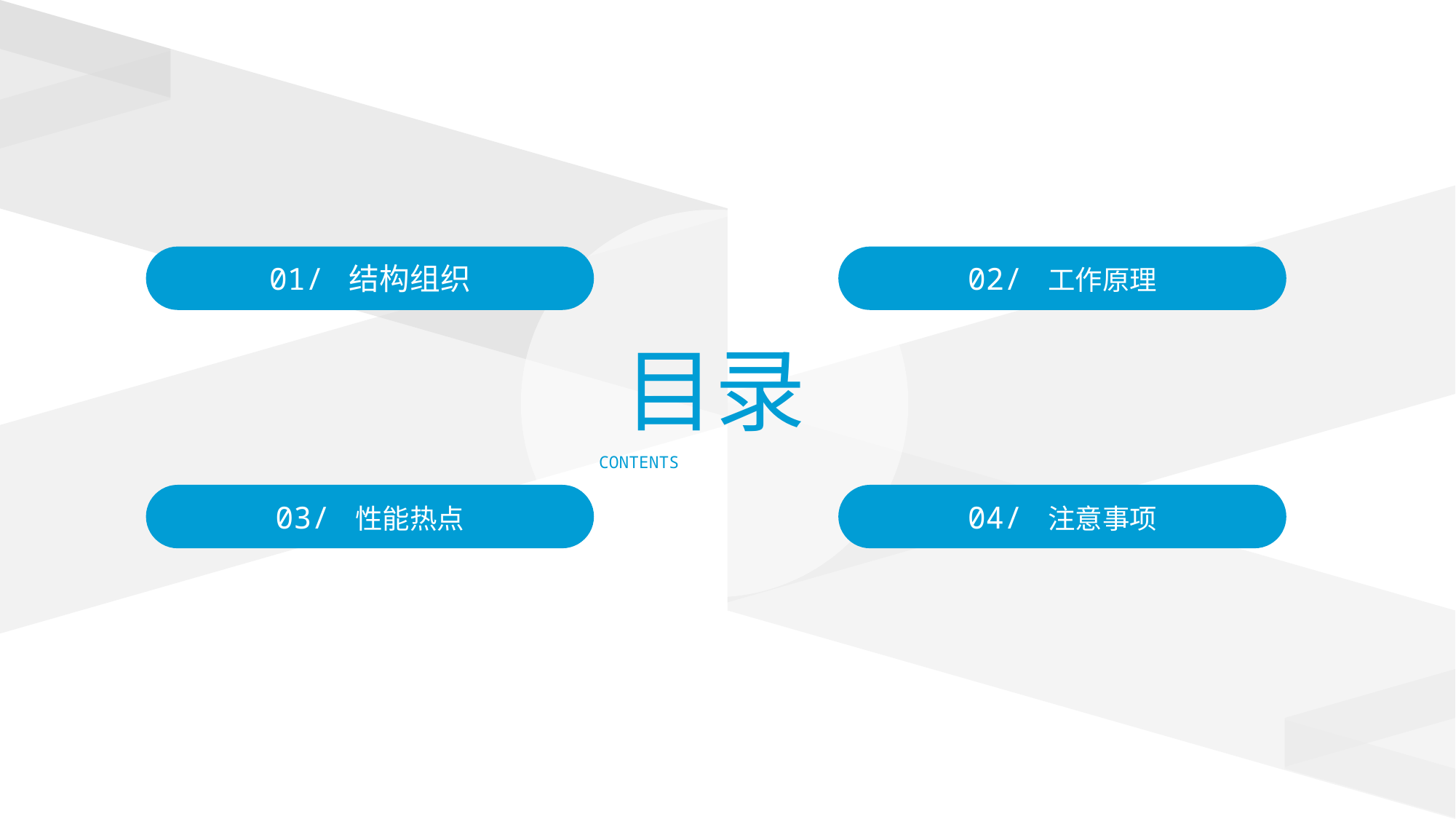

01/ 结构组织
02/ 工作原理
目录
CONTENTS
03/ 性能热点
04/ 注意事项